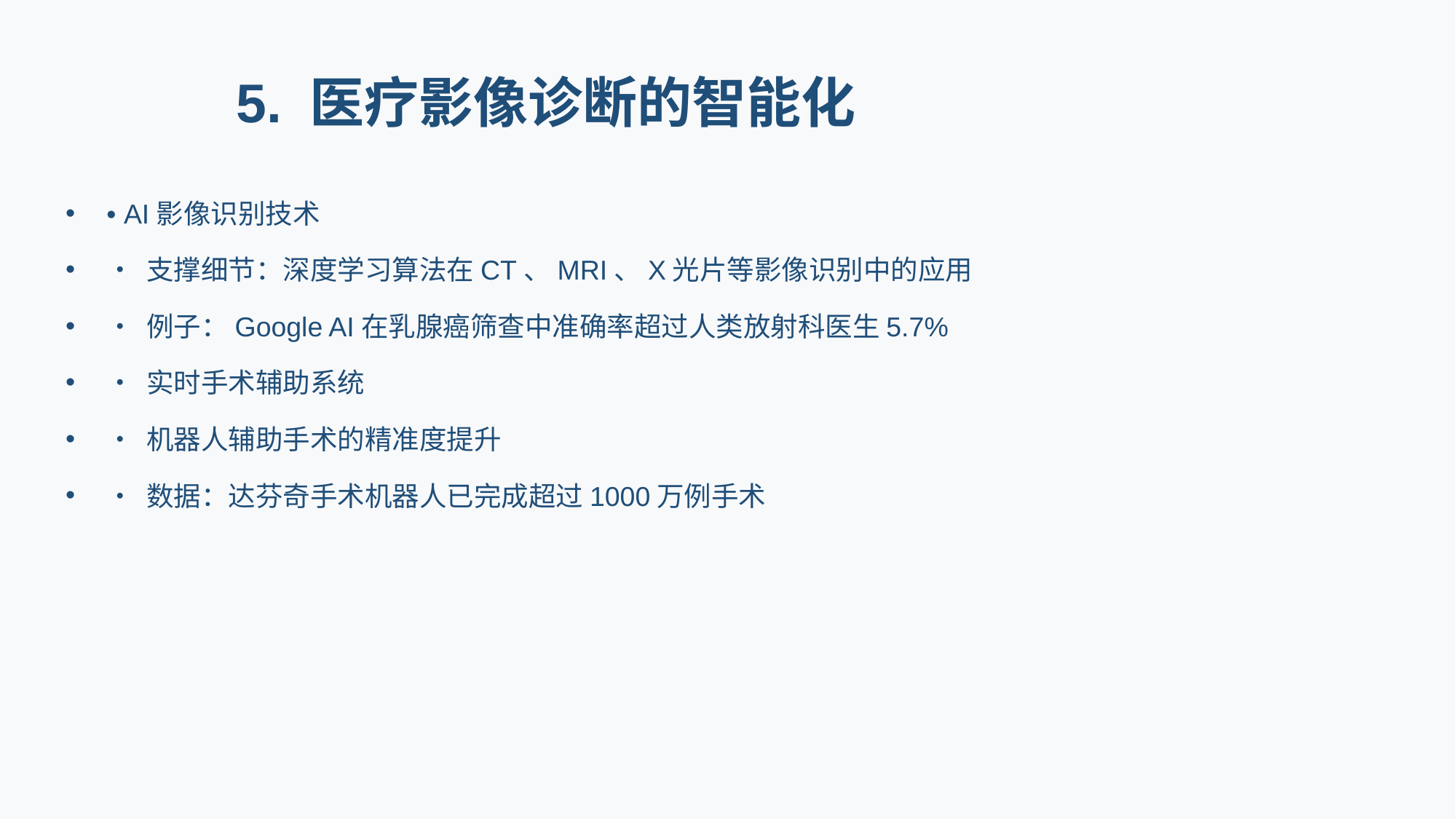

# 5. 医疗影像诊断的智能化
• AI影像识别技术
• 支撑细节：深度学习算法在CT、MRI、X光片等影像识别中的应用
• 例子：Google AI在乳腺癌筛查中准确率超过人类放射科医生5.7%
• 实时手术辅助系统
• 机器人辅助手术的精准度提升
• 数据：达芬奇手术机器人已完成超过1000万例手术